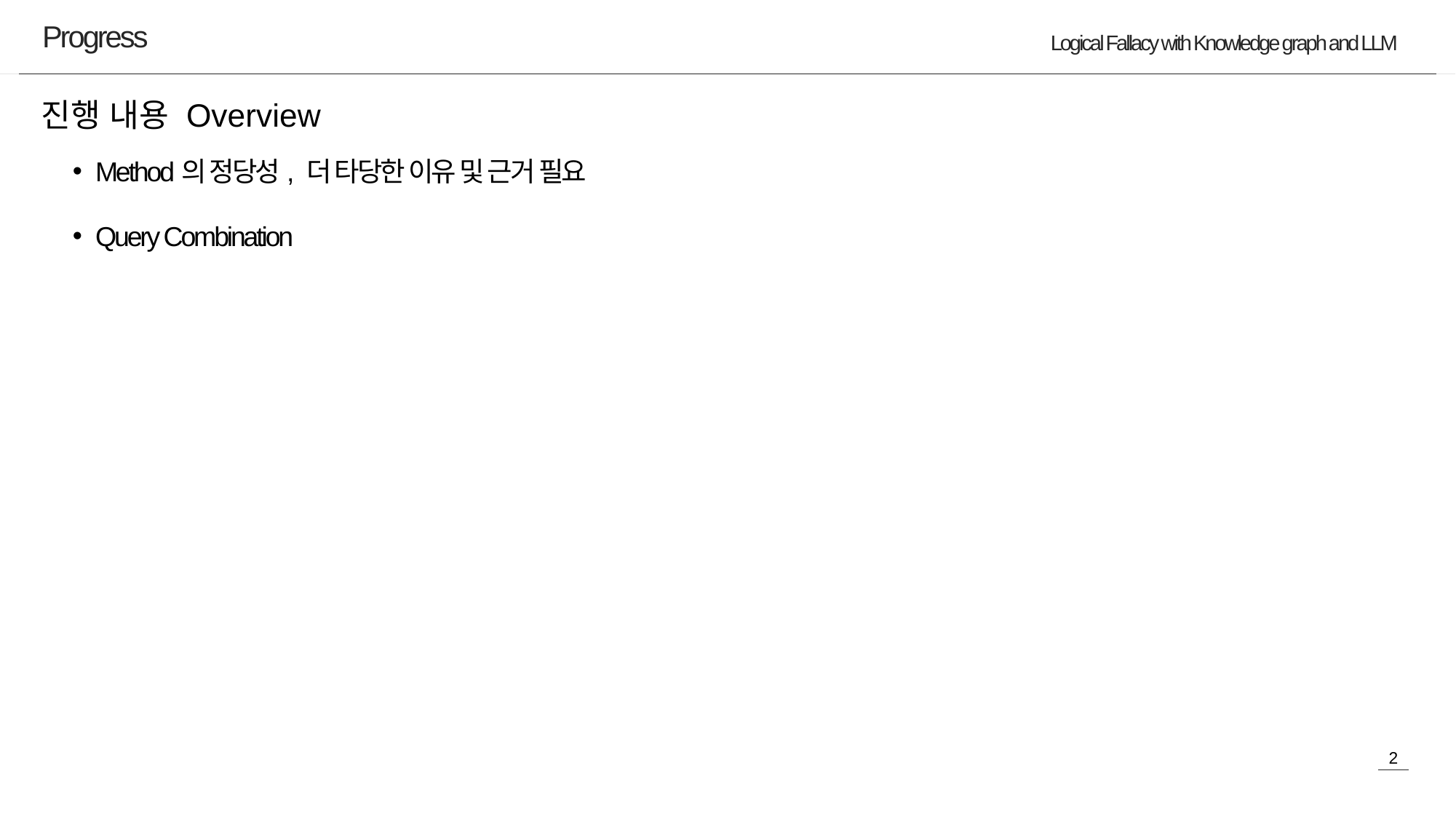

Progress
진행 내용 Overview
Method의 정당성, 더 타당한 이유 및 근거 필요
Query Combination